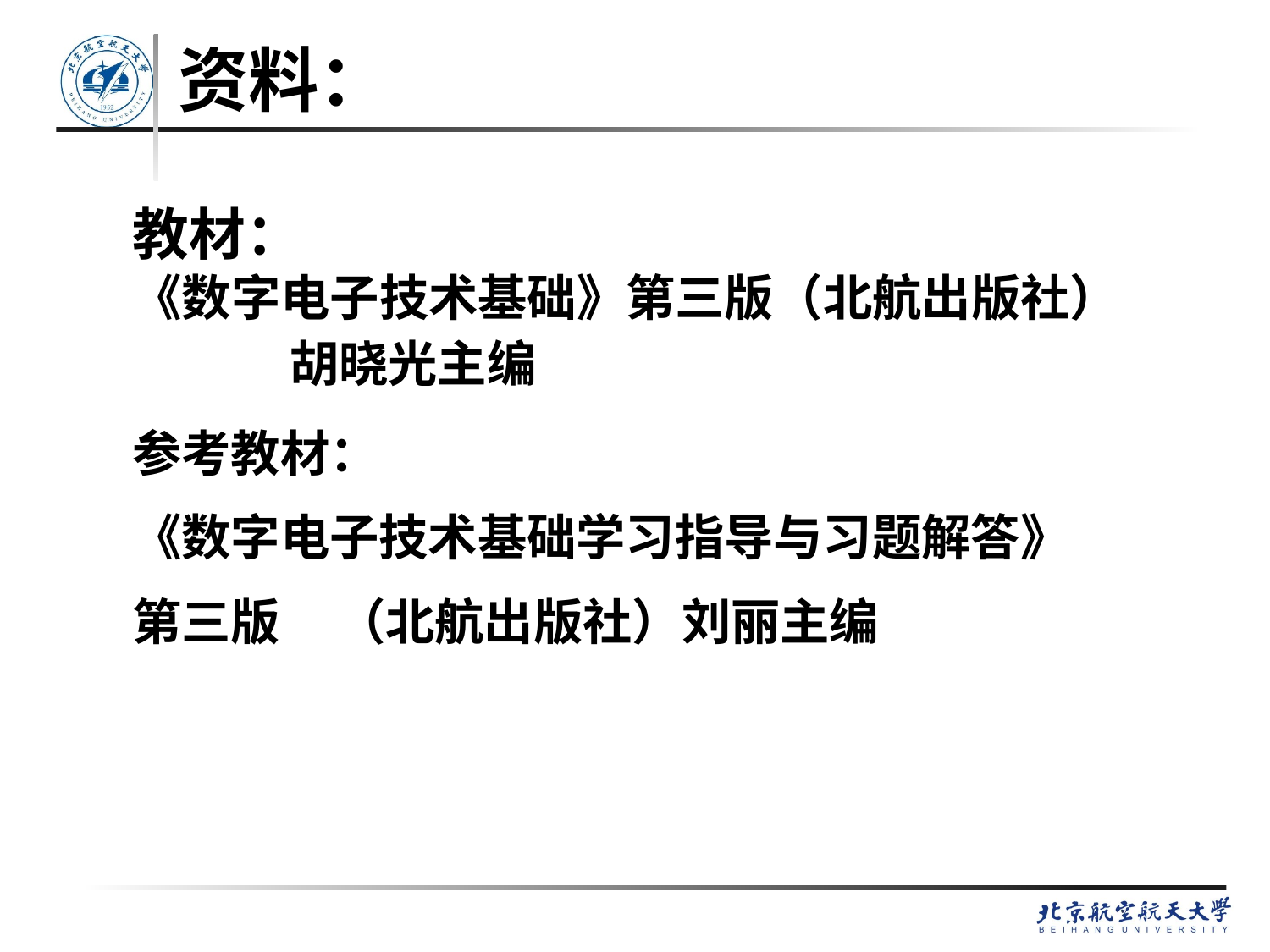

资料：
# 教材： 《数字电子技术基础》第三版（北航出版社） 胡晓光主编
参考教材：
《数字电子技术基础学习指导与习题解答》
第三版     （北航出版社）刘丽主编
2